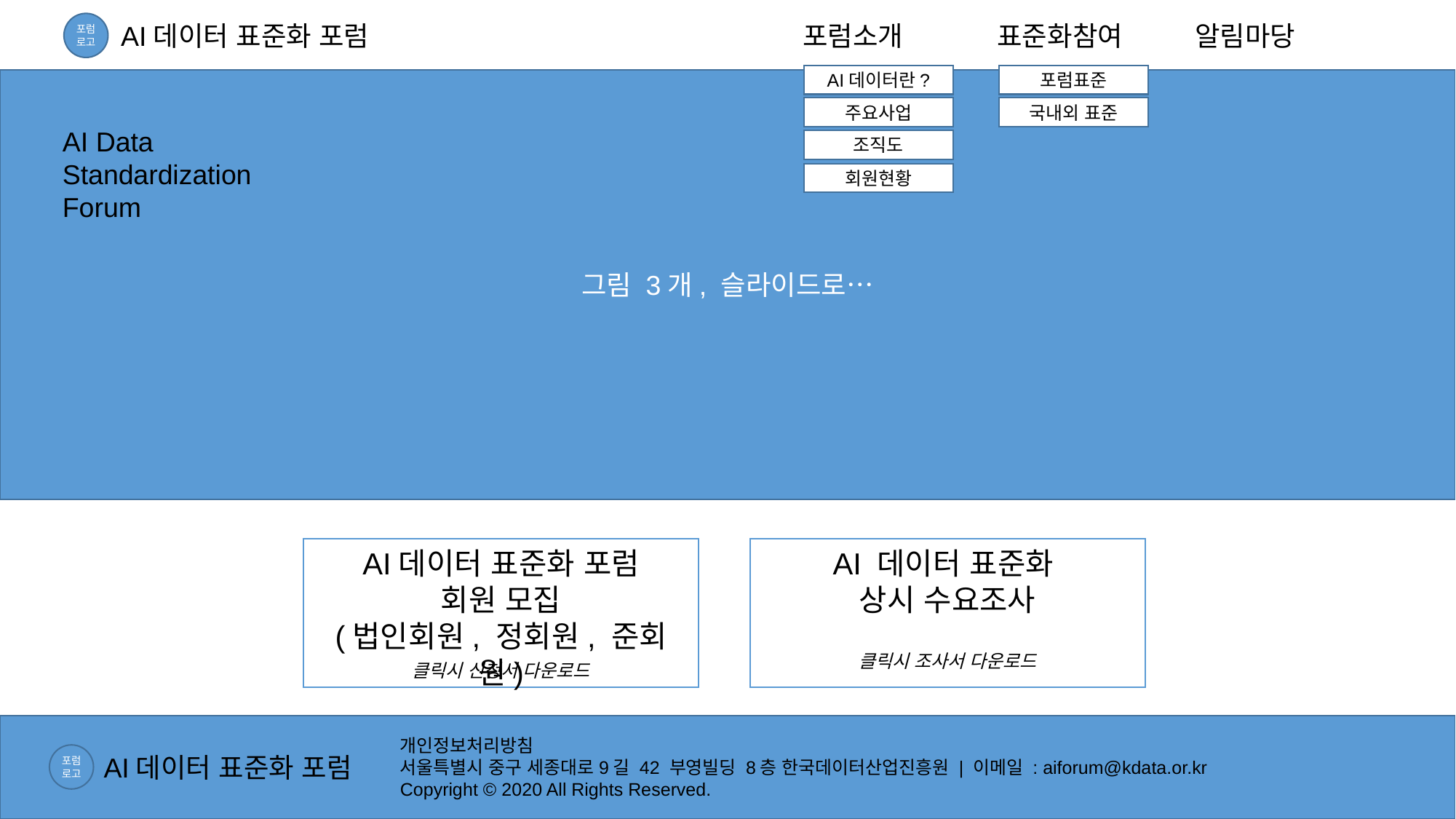

AI데이터 표준화 포럼
포럼소개
표준화참여
알림마당
포럼
로고
AI데이터란?
포럼표준
그림 3개, 슬라이드로…
주요사업
국내외 표준
AI Data
Standardization
Forum
조직도
회원현황
AI데이터 표준화 포럼
회원 모집
(법인회원, 정회원, 준회원)
AI 데이터 표준화
상시 수요조사
클릭시 조사서 다운로드
클릭시 신청서 다운로드

개인정보처리방침
서울특별시 중구 세종대로9길 42 부영빌딩 8층 한국데이터산업진흥원 | 이메일 : aiforum@kdata.or.kr
Copyright © 2020 All Rights Reserved.
AI데이터 표준화 포럼
포럼
로고